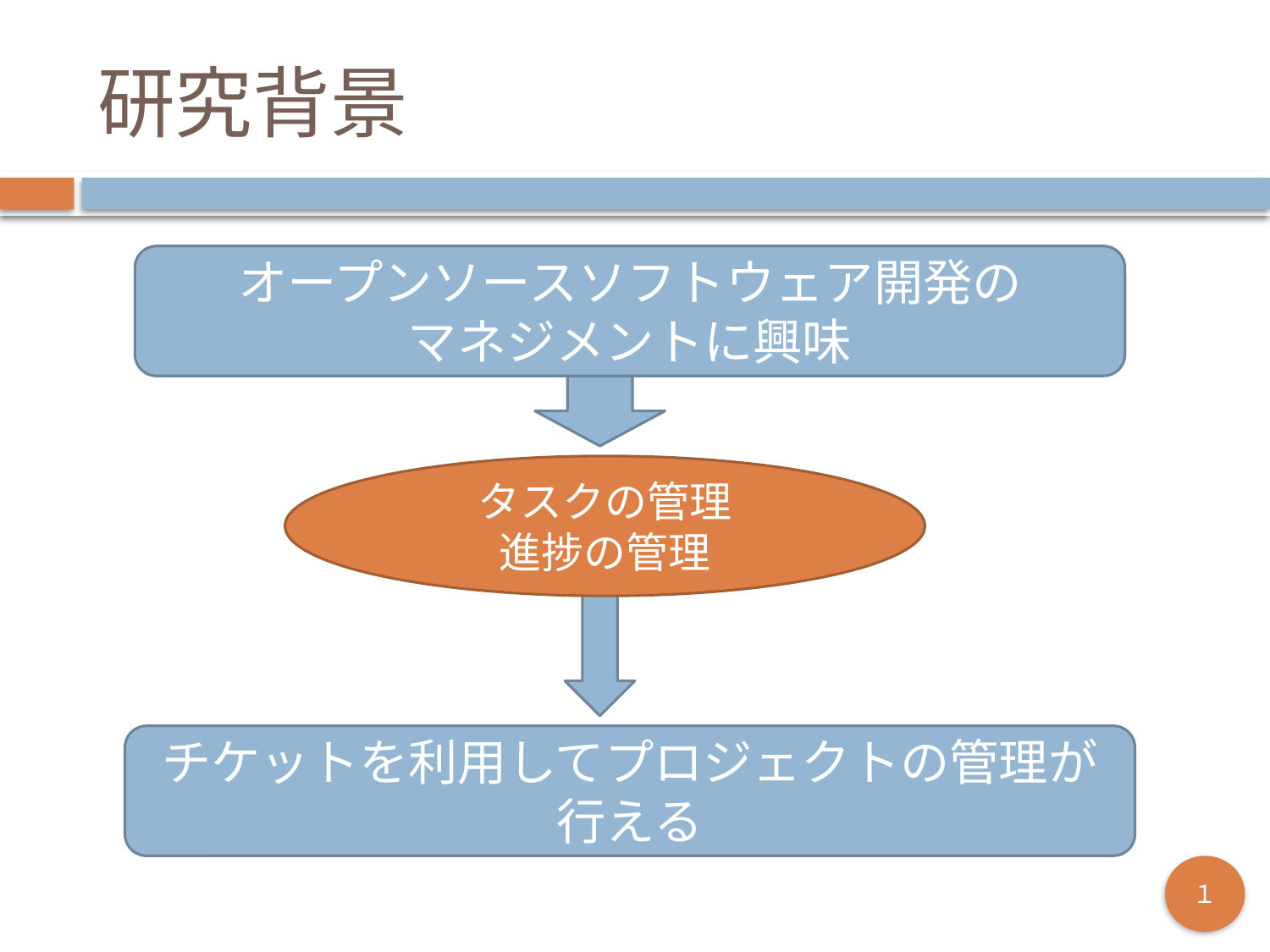

# 研究背景
オープンソースソフトウェア開発の
マネジメントに興味

タスクの管理
進捗の管理

チケットを利用してプロジェクトの管理が行える
１